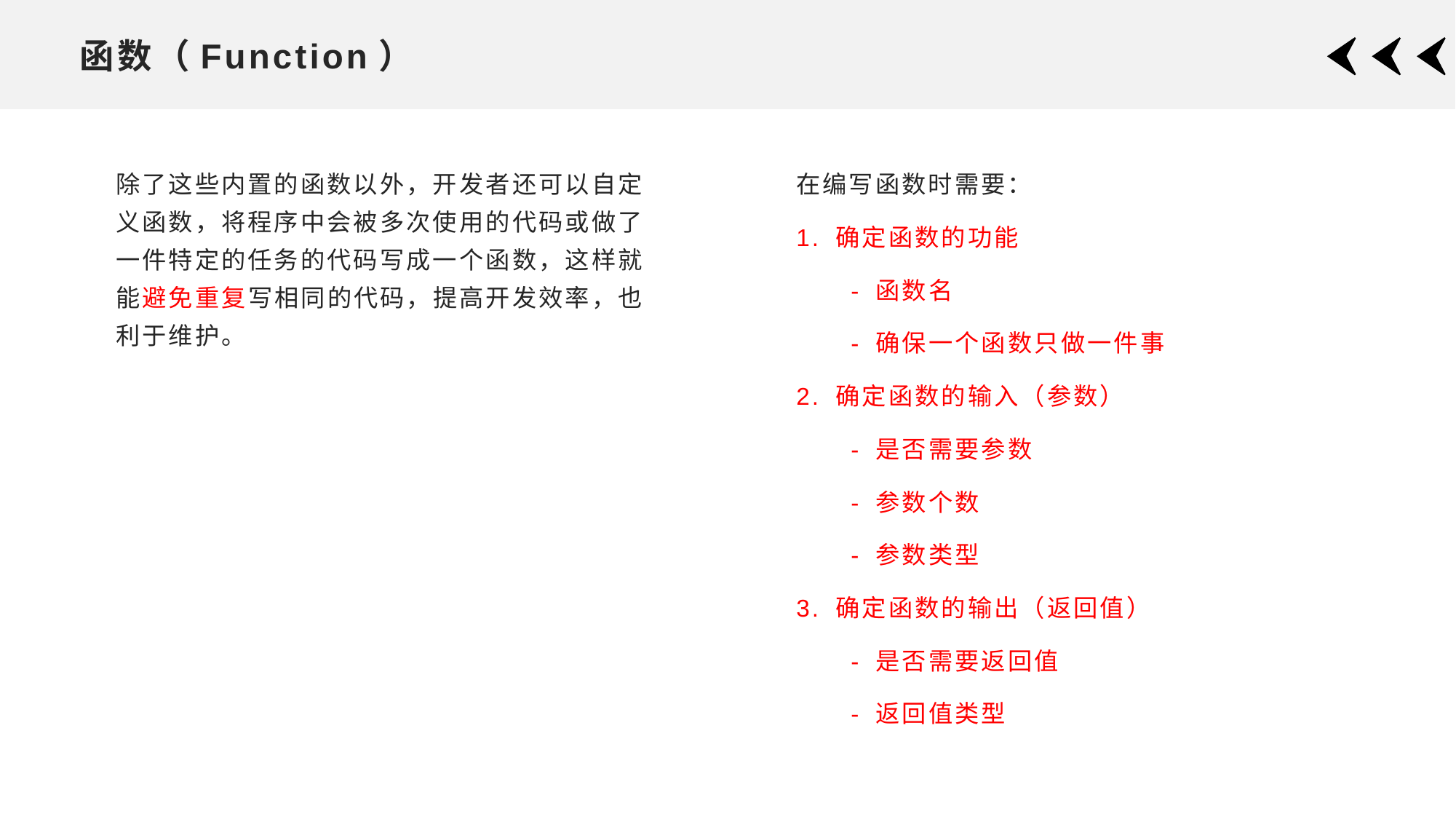

# 函数（Function）
除了这些内置的函数以外，开发者还可以自定义函数，将程序中会被多次使用的代码或做了一件特定的任务的代码写成一个函数，这样就能避免重复写相同的代码，提高开发效率，也利于维护。
在编写函数时需要：
1. 确定函数的功能
- 函数名
- 确保一个函数只做一件事
2. 确定函数的输入（参数）
- 是否需要参数
- 参数个数
- 参数类型
3. 确定函数的输出（返回值）
- 是否需要返回值
- 返回值类型